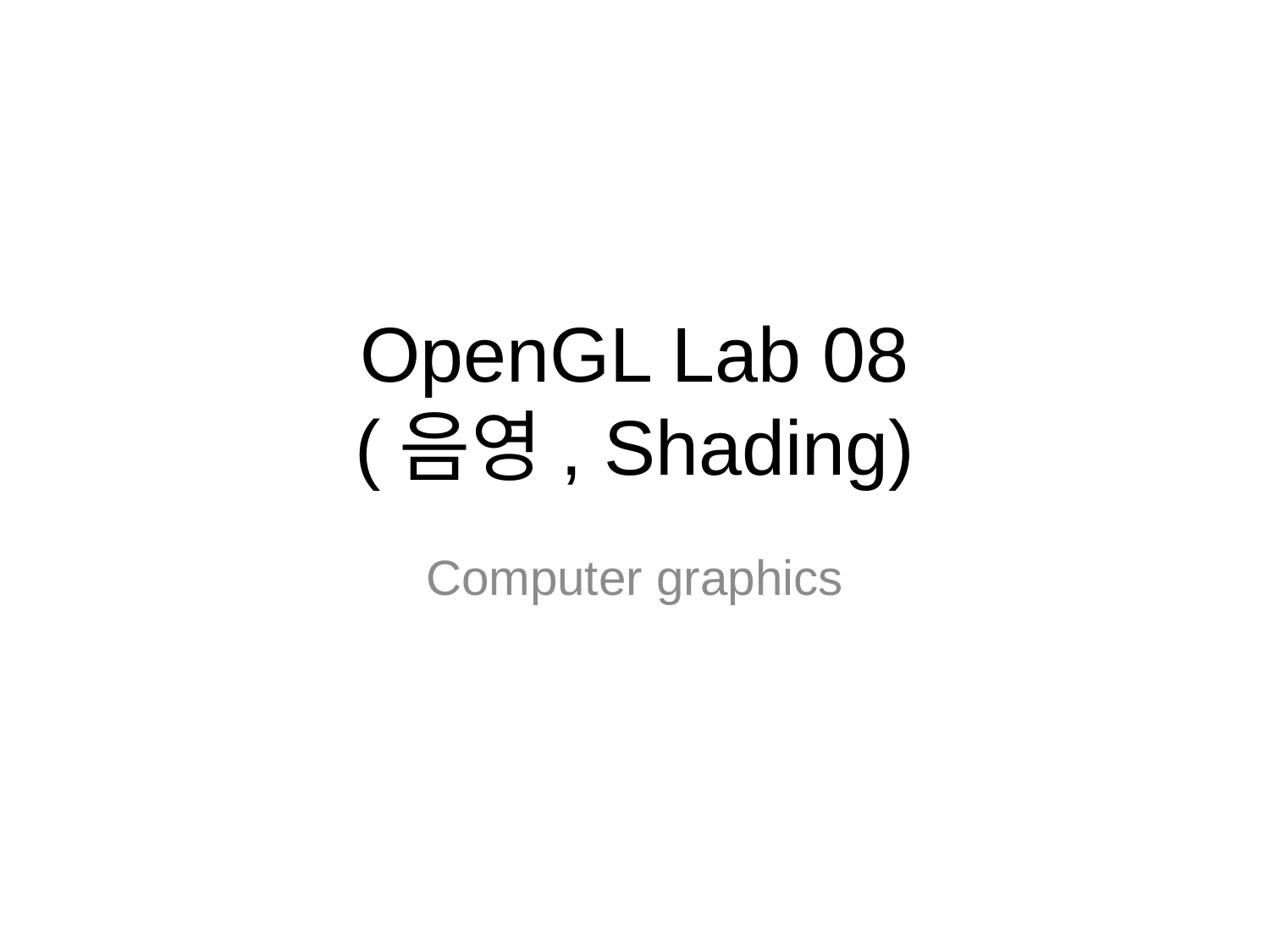

# OpenGL Lab 08 (음영, Shading)
Computer graphics